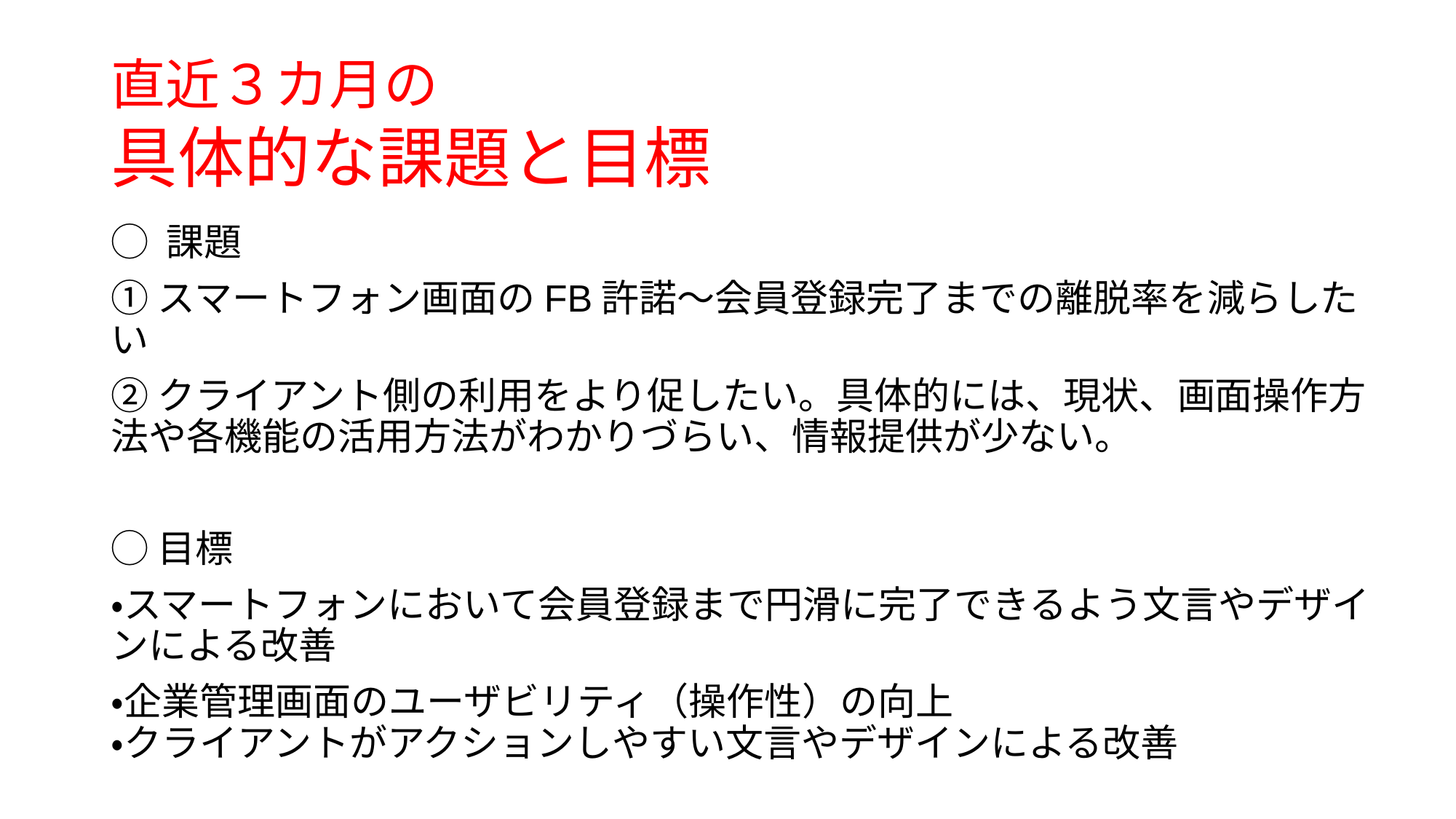

# 直近３カ月の 具体的な課題と目標
◯ 課題
①スマートフォン画面のFB許諾～会員登録完了までの離脱率を減らしたい
②クライアント側の利用をより促したい。具体的には、現状、画面操作方法や各機能の活用方法がわかりづらい、情報提供が少ない。

◯目標
・スマートフォンにおいて会員登録まで円滑に完了できるよう文言やデザインによる改善
・企業管理画面のユーザビリティ（操作性）の向上
・クライアントがアクションしやすい文言やデザインによる改善